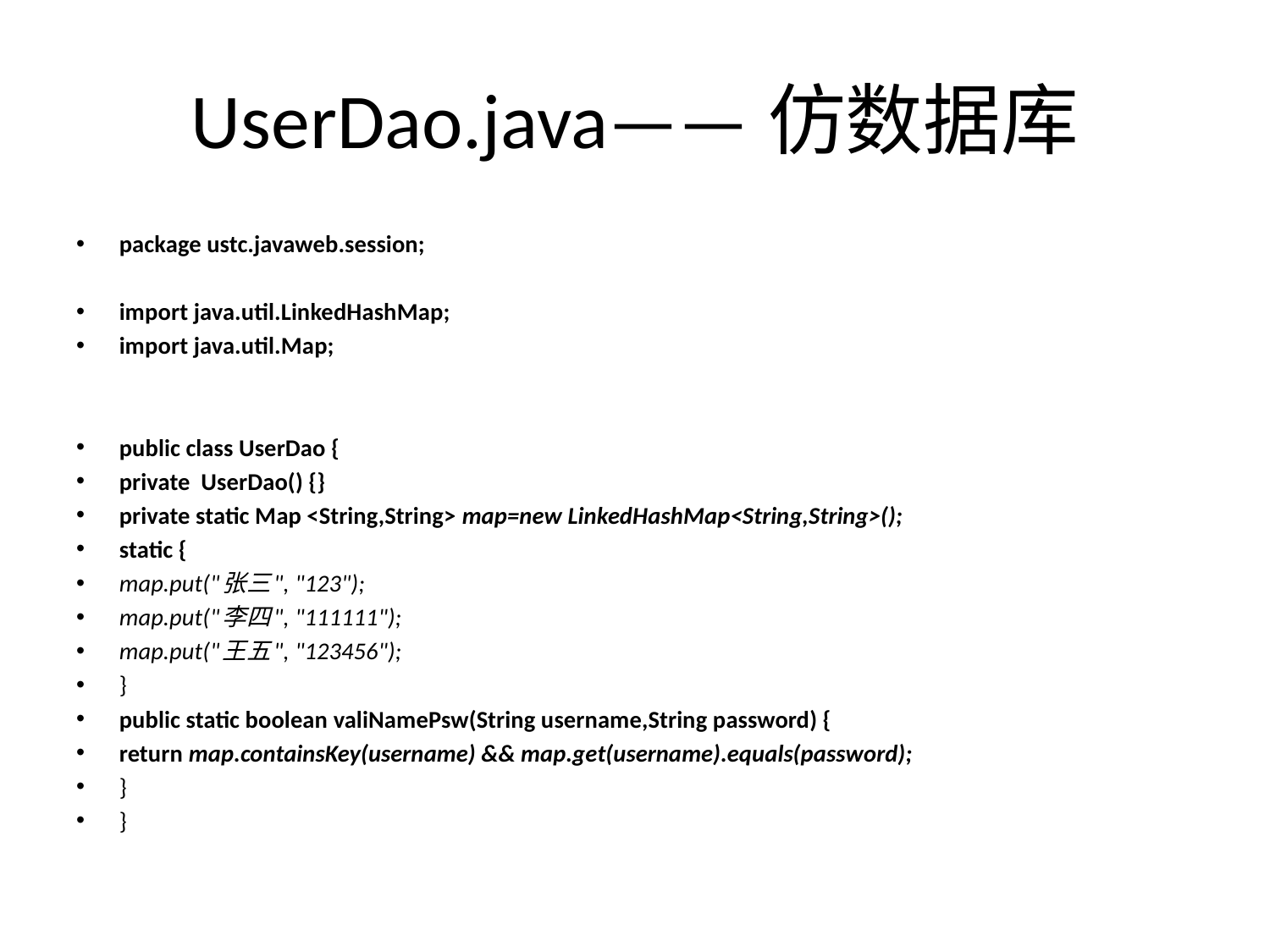

# UserDao.java——仿数据库
package ustc.javaweb.session;

import java.util.LinkedHashMap;
import java.util.Map;

public class UserDao {
private  UserDao() {}
private static Map <String,String> map=new LinkedHashMap<String,String>();
static {
map.put("张三", "123");
map.put("李四", "111111");
map.put("王五", "123456");
}
public static boolean valiNamePsw(String username,String password) {
return map.containsKey(username) && map.get(username).equals(password);
}
}